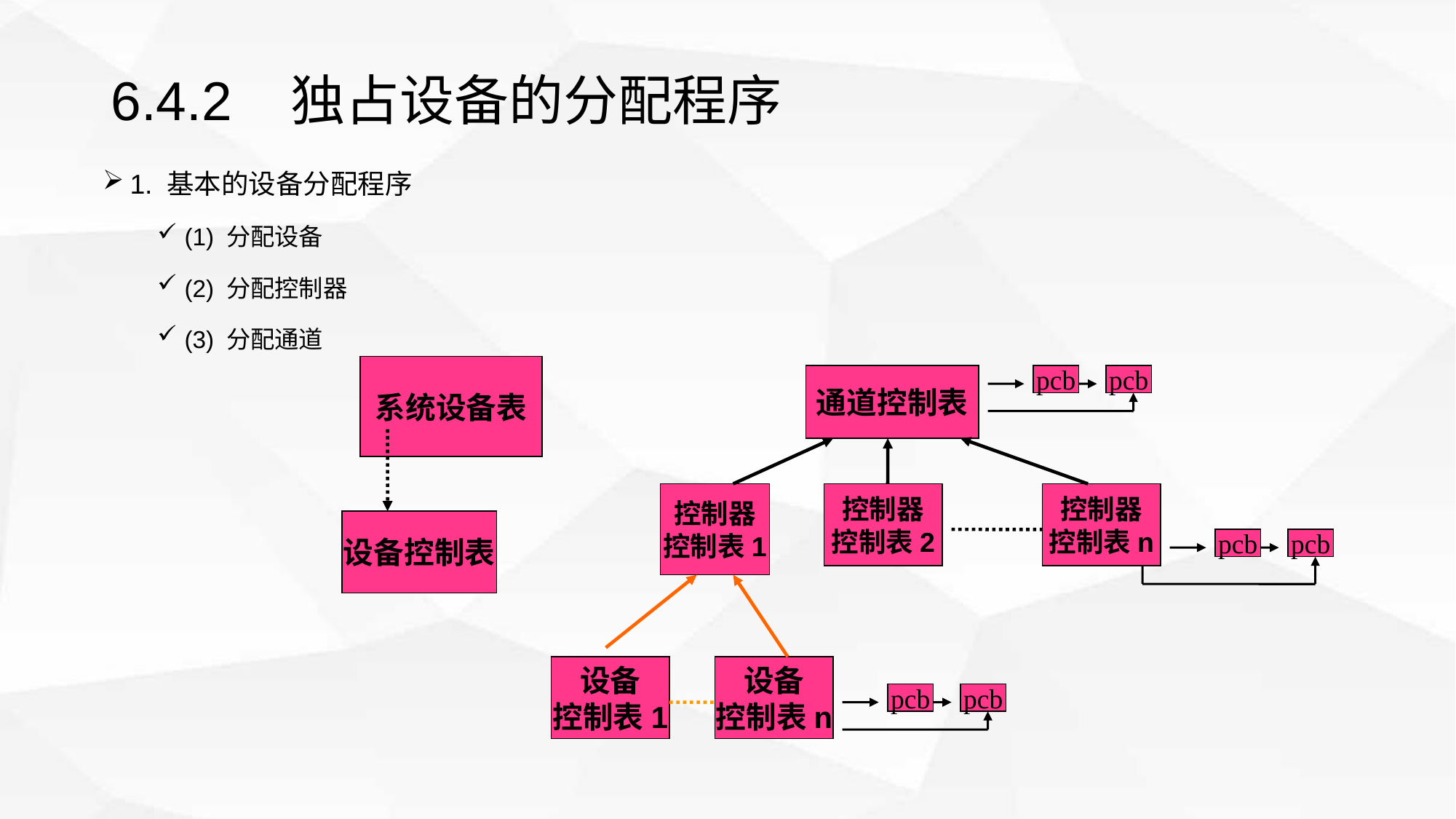

# 6.4.2   独占设备的分配程序
1. 基本的设备分配程序
(1) 分配设备
(2) 分配控制器
(3) 分配通道

系统设备表
通道控制表
pcb
pcb

控制器
控制表1
控制器
控制表2
控制器
控制表n
设备控制表

pcb
pcb

设备
控制表1
设备
控制表n
pcb
pcb